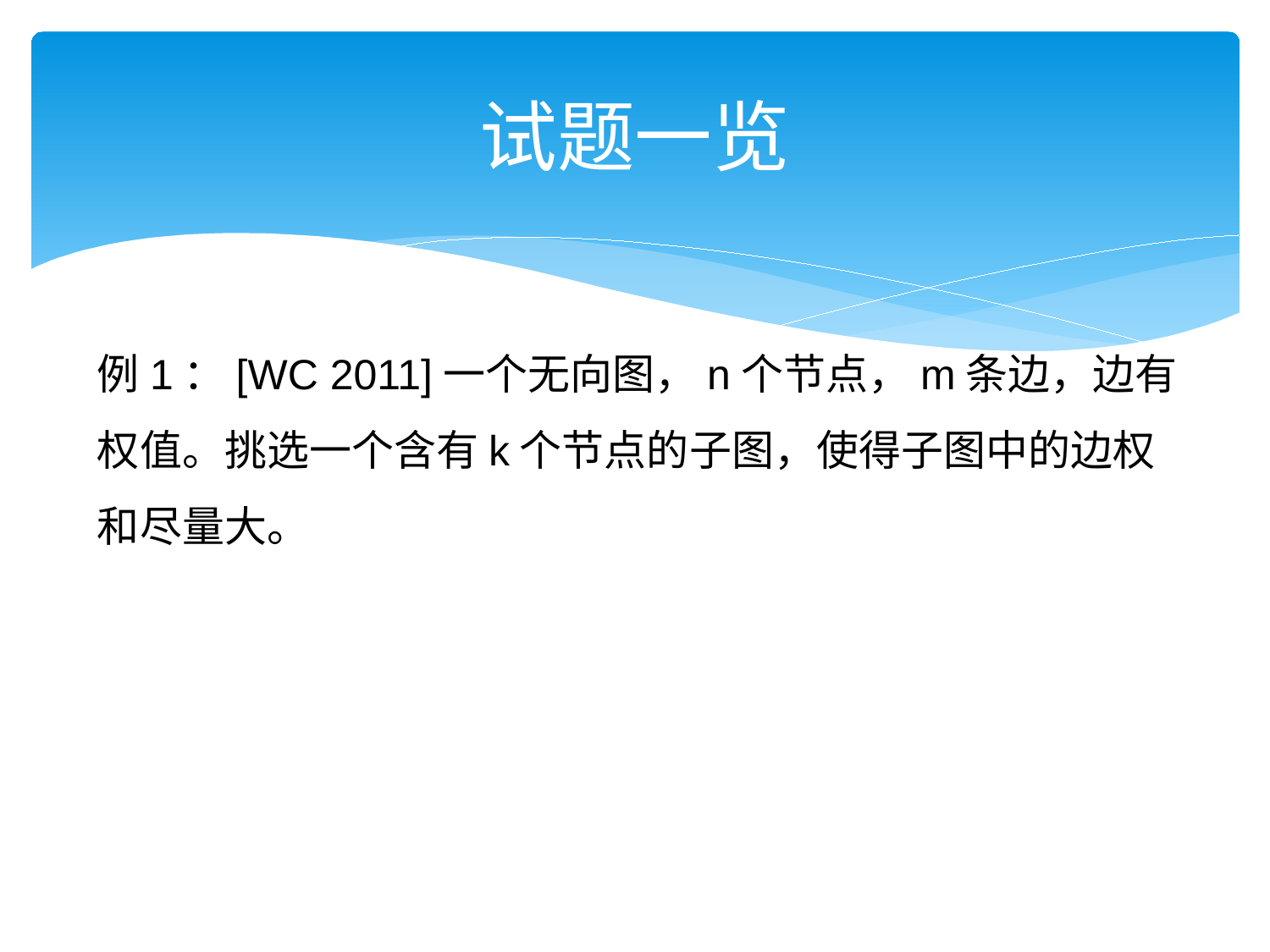

# 试题一览
例1：[WC 2011]一个无向图，n个节点，m条边，边有权值。挑选一个含有k个节点的子图，使得子图中的边权和尽量大。